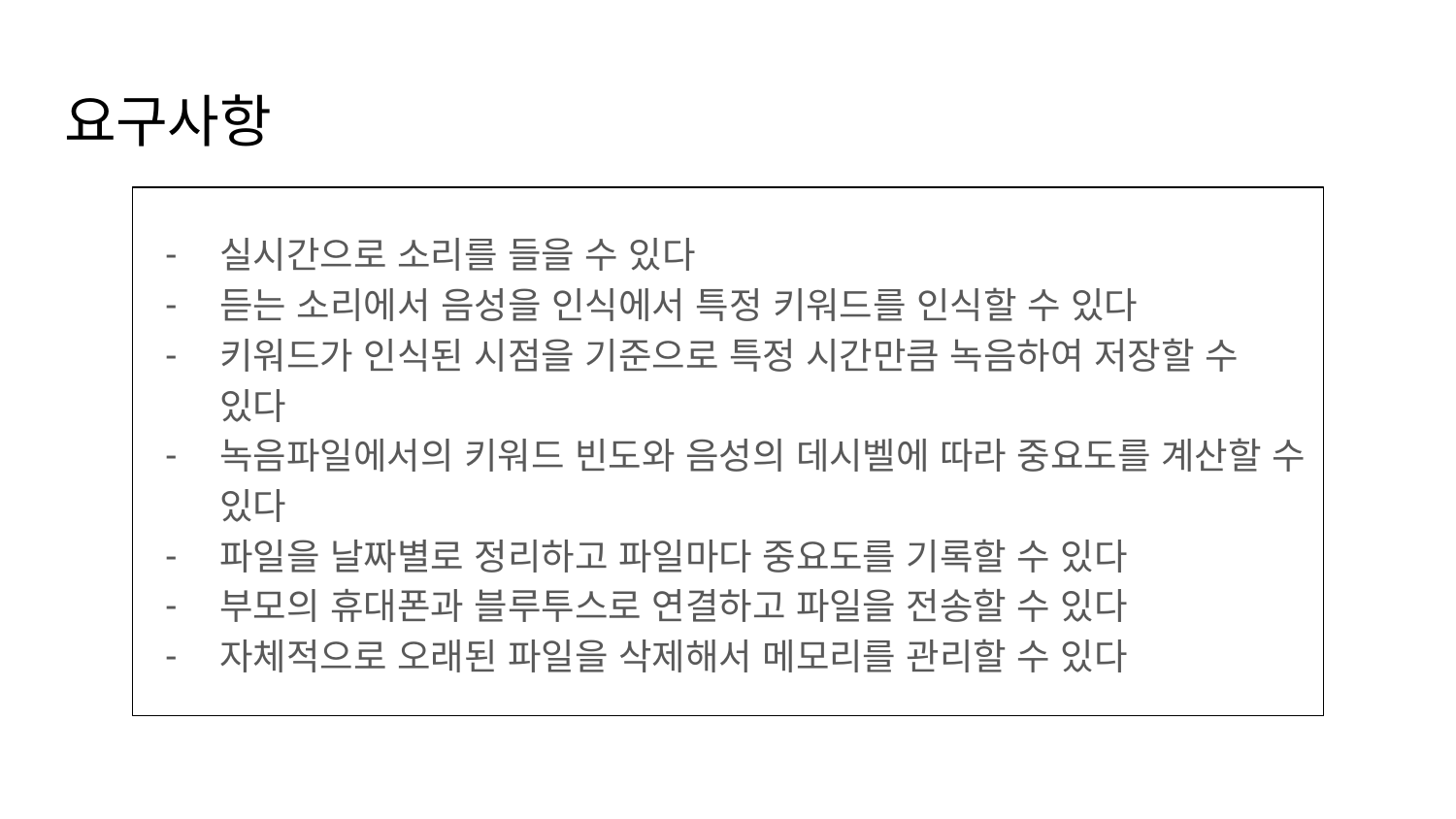

# 요구사항
실시간으로 소리를 들을 수 있다
듣는 소리에서 음성을 인식에서 특정 키워드를 인식할 수 있다
키워드가 인식된 시점을 기준으로 특정 시간만큼 녹음하여 저장할 수 있다
녹음파일에서의 키워드 빈도와 음성의 데시벨에 따라 중요도를 계산할 수 있다
파일을 날짜별로 정리하고 파일마다 중요도를 기록할 수 있다
부모의 휴대폰과 블루투스로 연결하고 파일을 전송할 수 있다
자체적으로 오래된 파일을 삭제해서 메모리를 관리할 수 있다